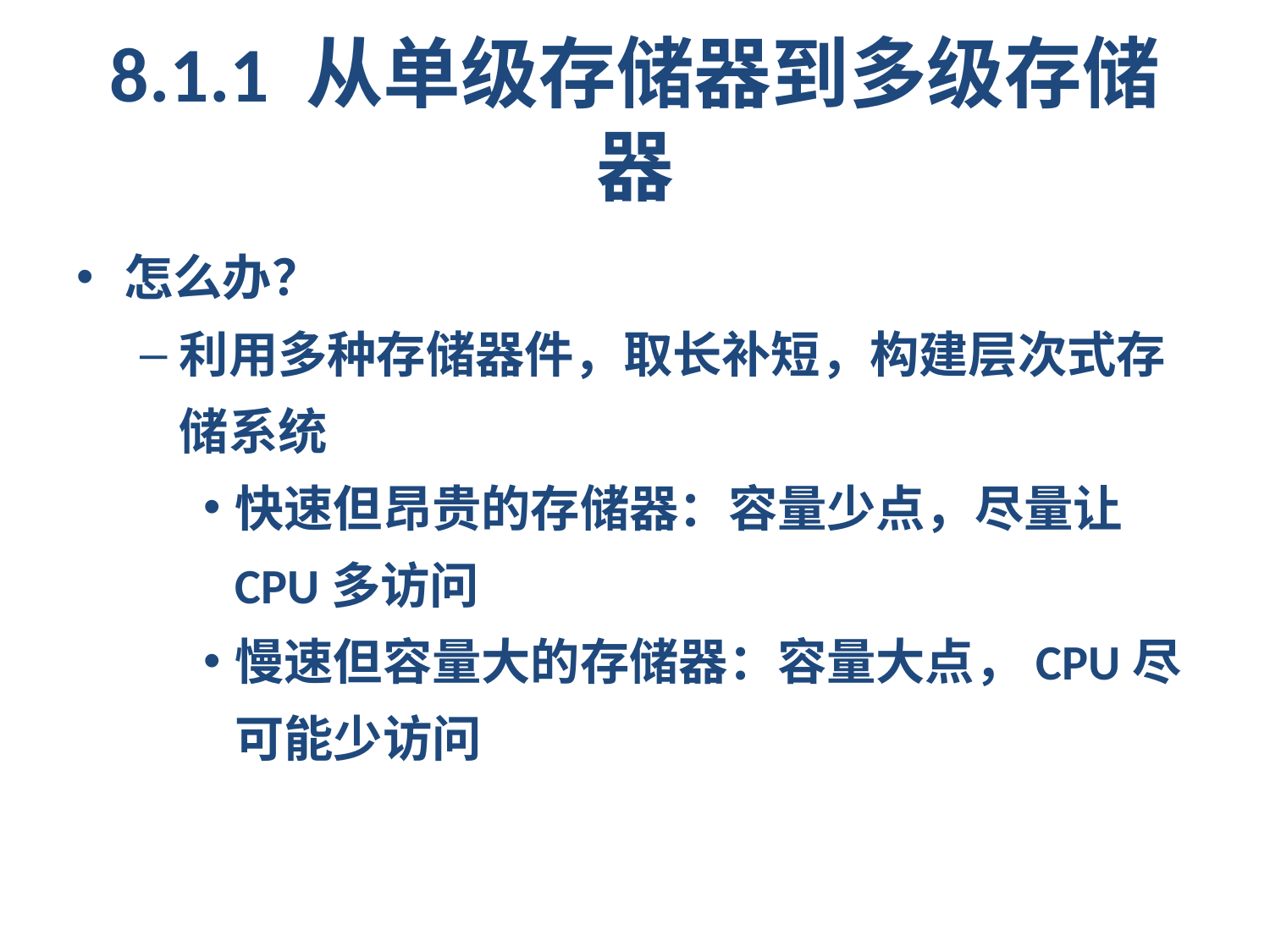

# 8.1.1 从单级存储器到多级存储器
怎么办？
利用多种存储器件，取长补短，构建层次式存储系统
快速但昂贵的存储器：容量少点，尽量让CPU多访问
慢速但容量大的存储器：容量大点，CPU尽可能少访问